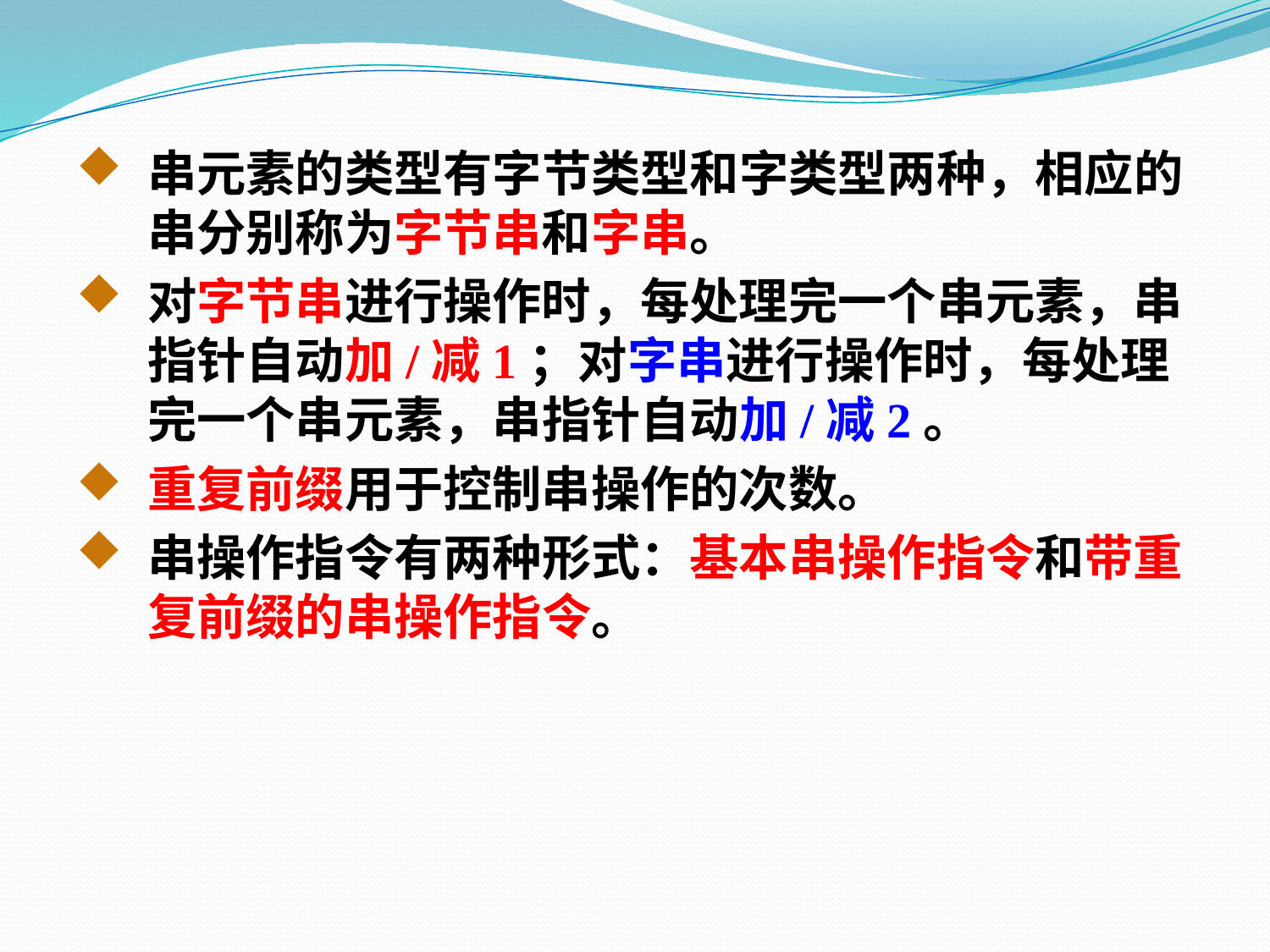

串元素的类型有字节类型和字类型两种，相应的串分别称为字节串和字串。
对字节串进行操作时，每处理完一个串元素，串指针自动加/减1；对字串进行操作时，每处理完一个串元素，串指针自动加/减2。
重复前缀用于控制串操作的次数。
串操作指令有两种形式：基本串操作指令和带重复前缀的串操作指令。